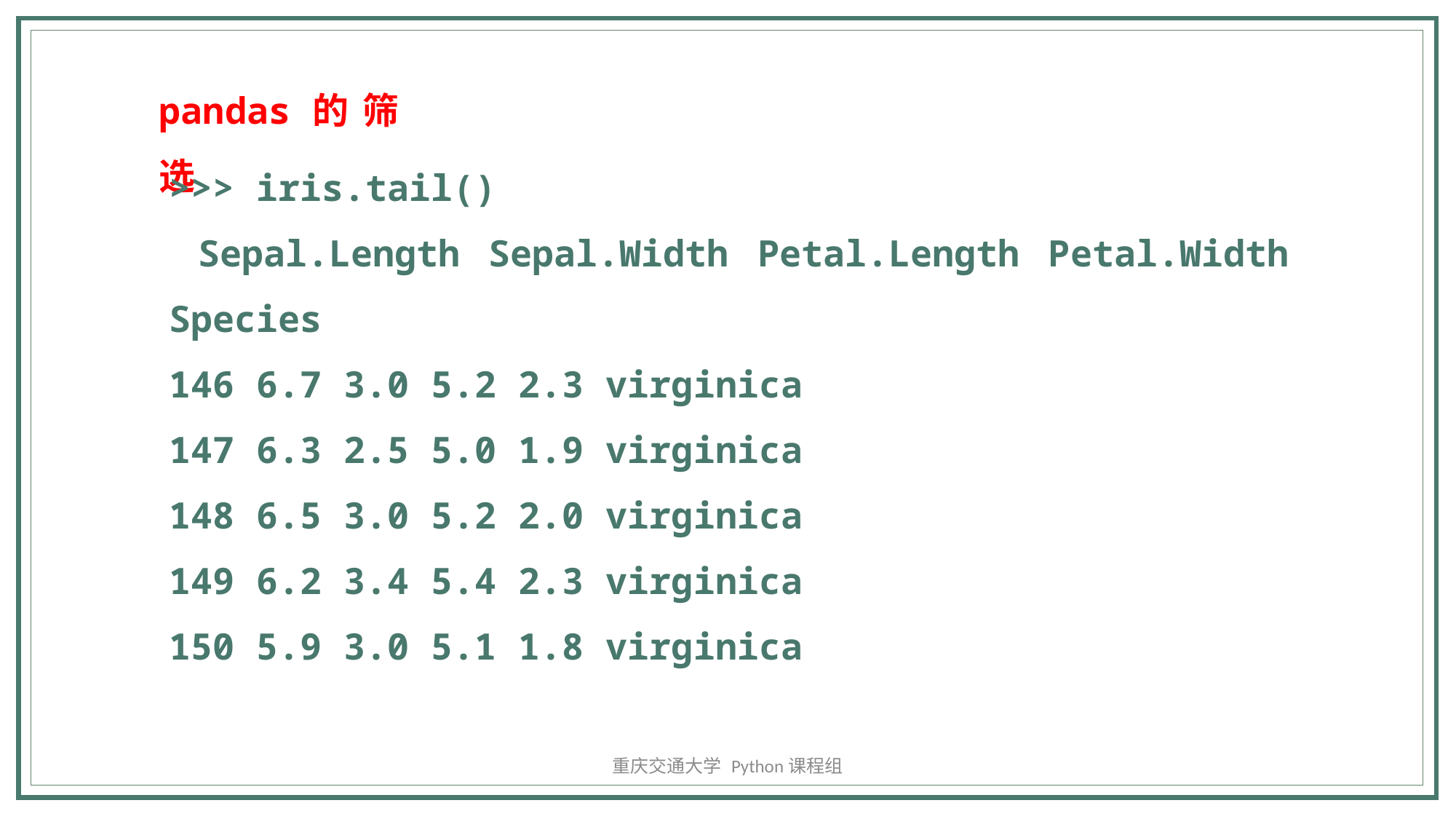

pandas的筛选
>>> iris.tail()
 Sepal.Length Sepal.Width Petal.Length Petal.Width Species
146 6.7 3.0 5.2 2.3 virginica
147 6.3 2.5 5.0 1.9 virginica
148 6.5 3.0 5.2 2.0 virginica
149 6.2 3.4 5.4 2.3 virginica
150 5.9 3.0 5.1 1.8 virginica
重庆交通大学 Python课程组